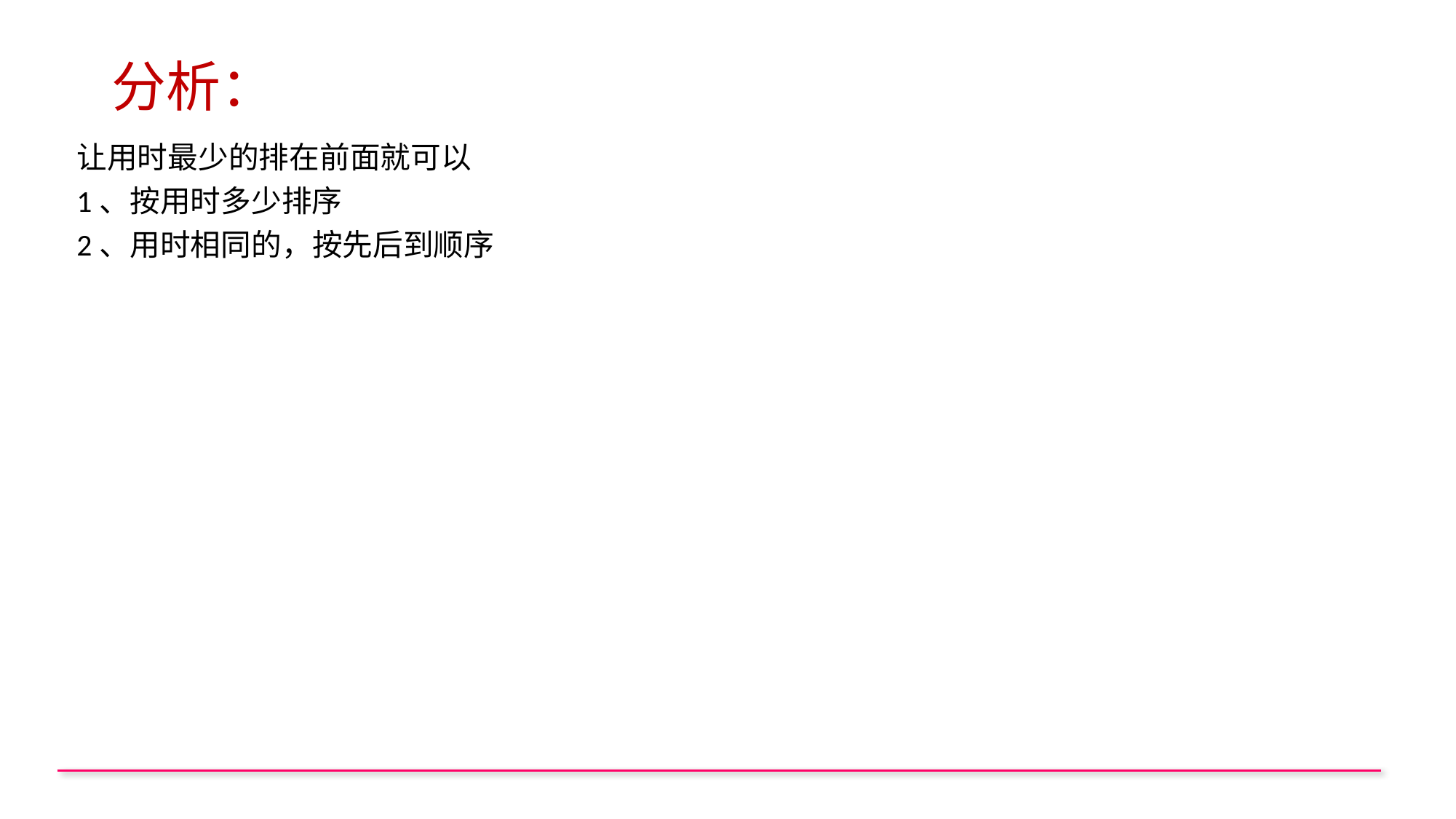

# 分析：
让用时最少的排在前面就可以
1、按用时多少排序
2、用时相同的，按先后到顺序